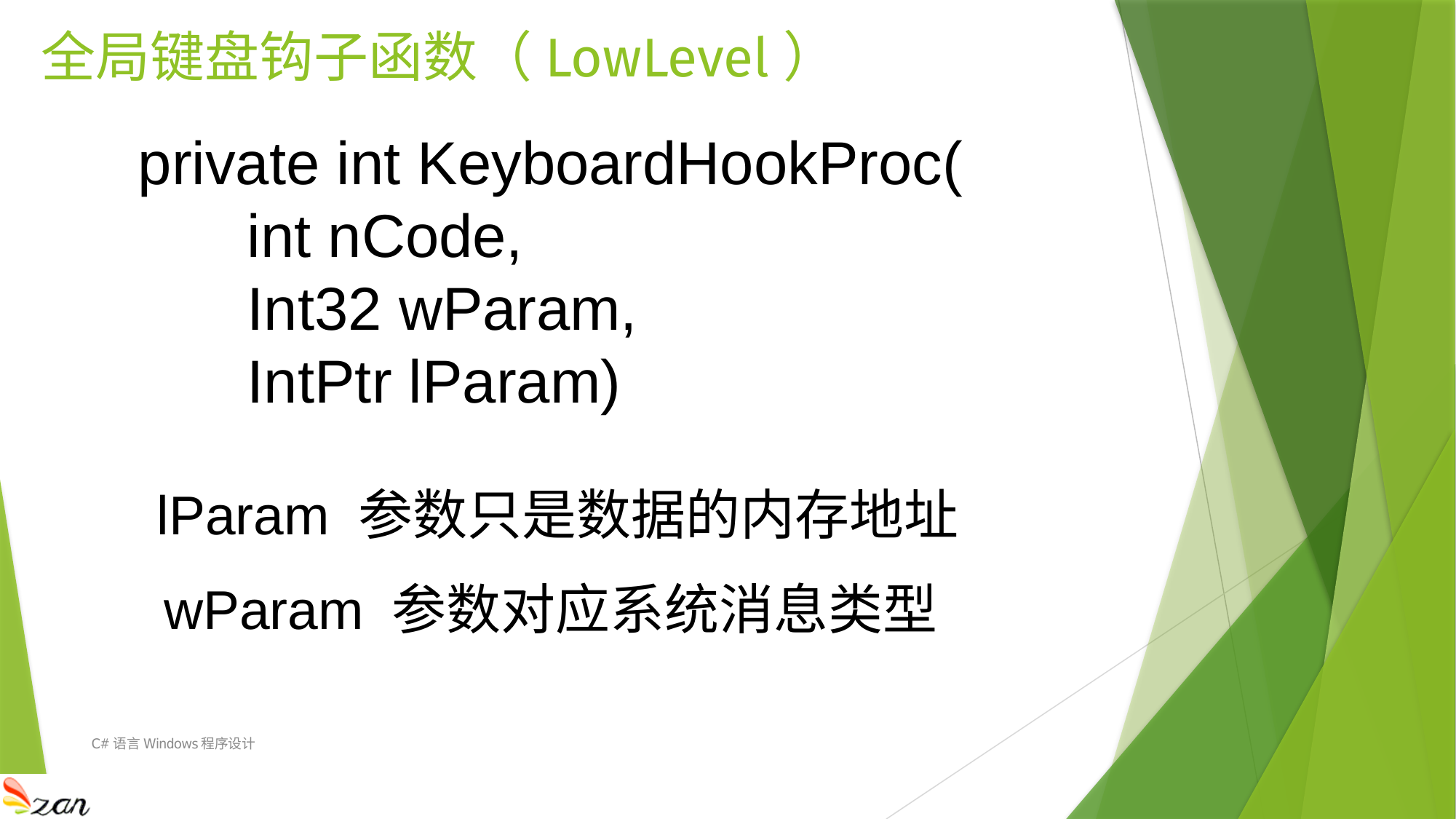

# 全局键盘钩子函数（LowLevel）
private int KeyboardHookProc(
	int nCode,
	Int32 wParam,
	IntPtr lParam)
lParam 参数只是数据的内存地址
wParam 参数对应系统消息类型
C#语言Windows程序设计